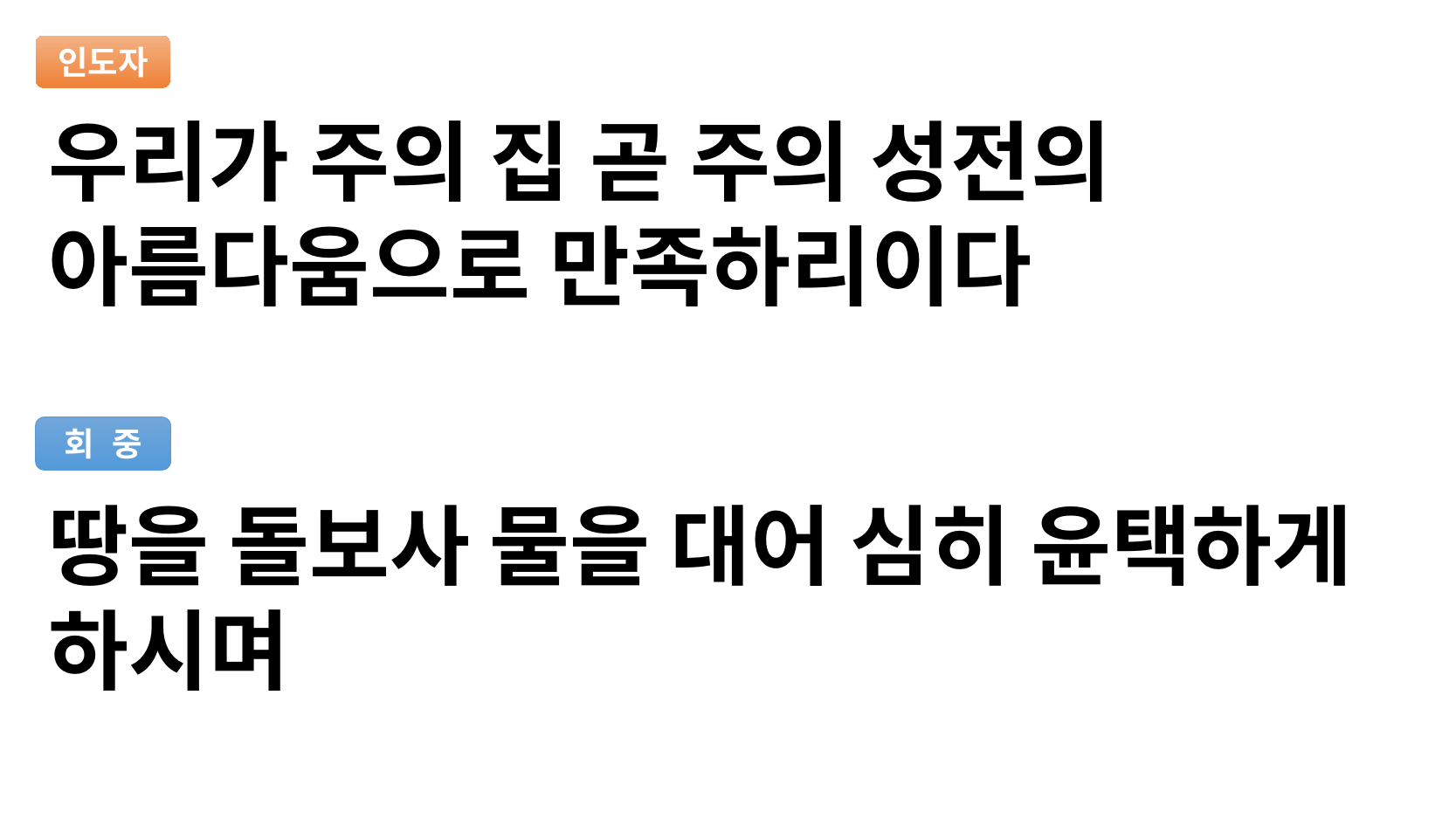

우리가 주의 집 곧 주의 성전의 아름다움으로 만족하리이다
땅을 돌보사 물을 대어 심히 윤택하게 하시며